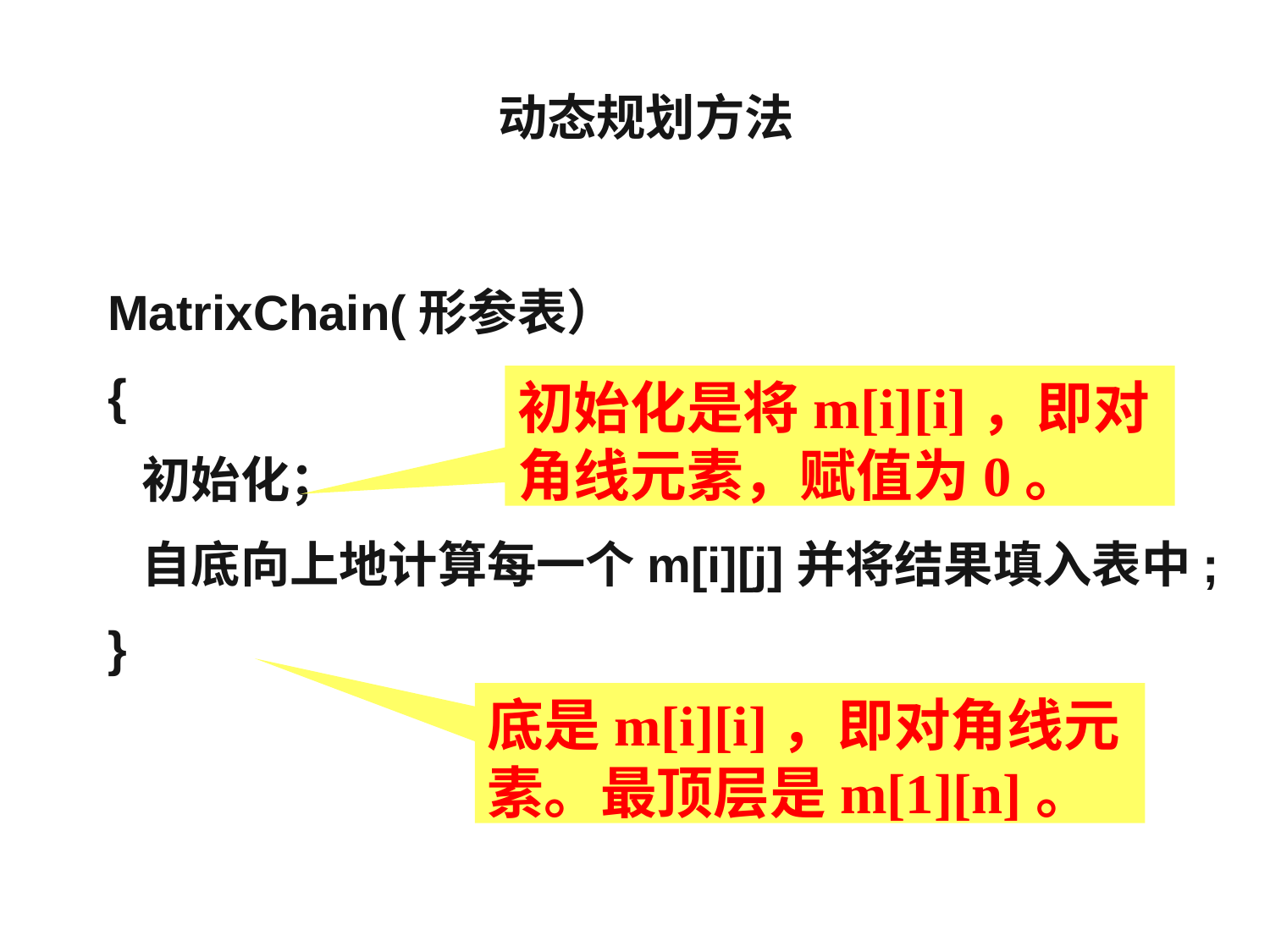

动态规划方法
MatrixChain(形参表）
{
  初始化；
  自底向上地计算每一个m[i][j]并将结果填入表中;
}
初始化是将m[i][i]，即对角线元素，赋值为0。
底是m[i][i]，即对角线元素。最顶层是m[1][n]。